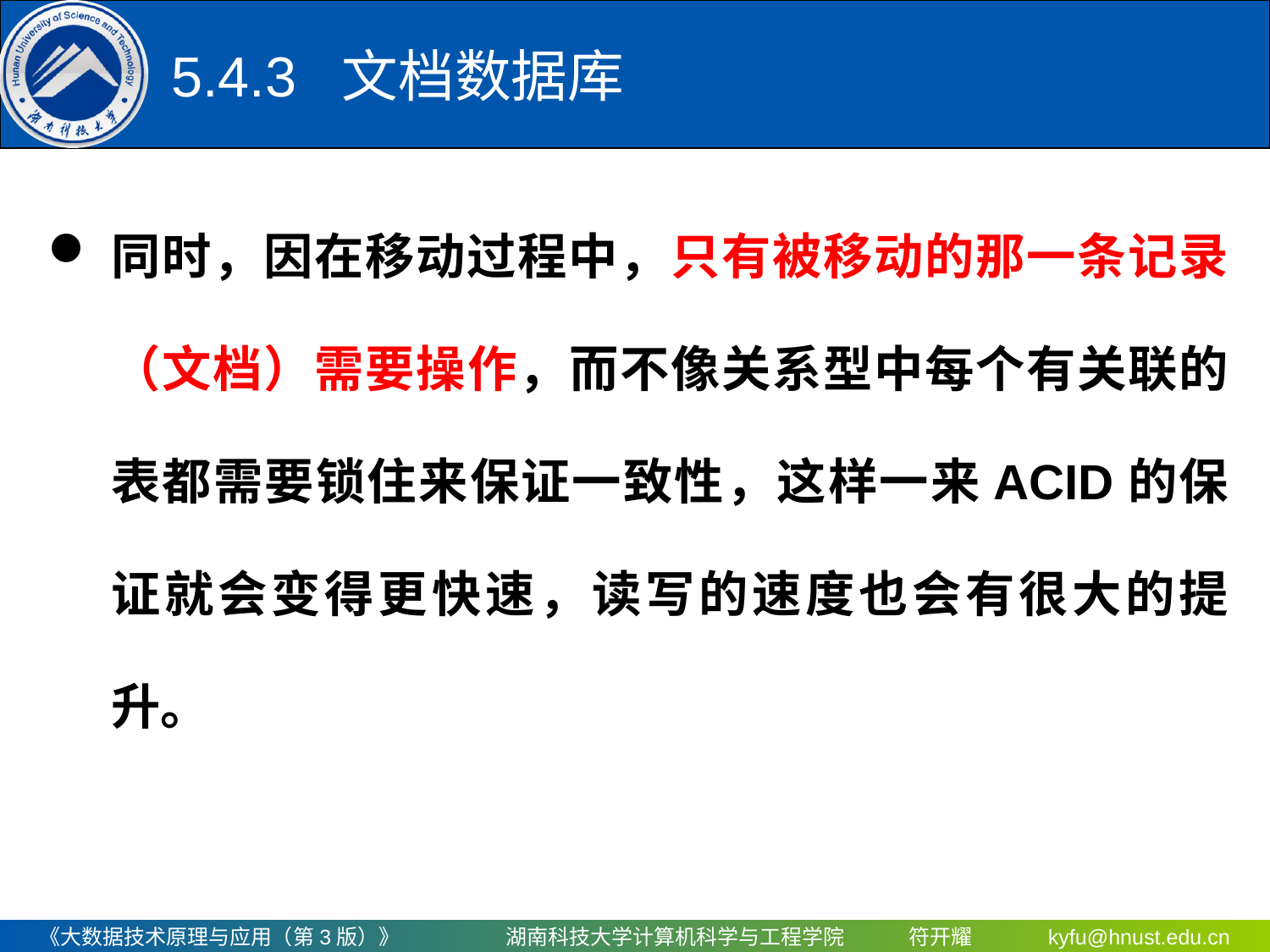

5.4.3  文档数据库
同时，因在移动过程中，只有被移动的那一条记录（文档）需要操作，而不像关系型中每个有关联的表都需要锁住来保证一致性，这样一来ACID的保证就会变得更快速，读写的速度也会有很大的提升。